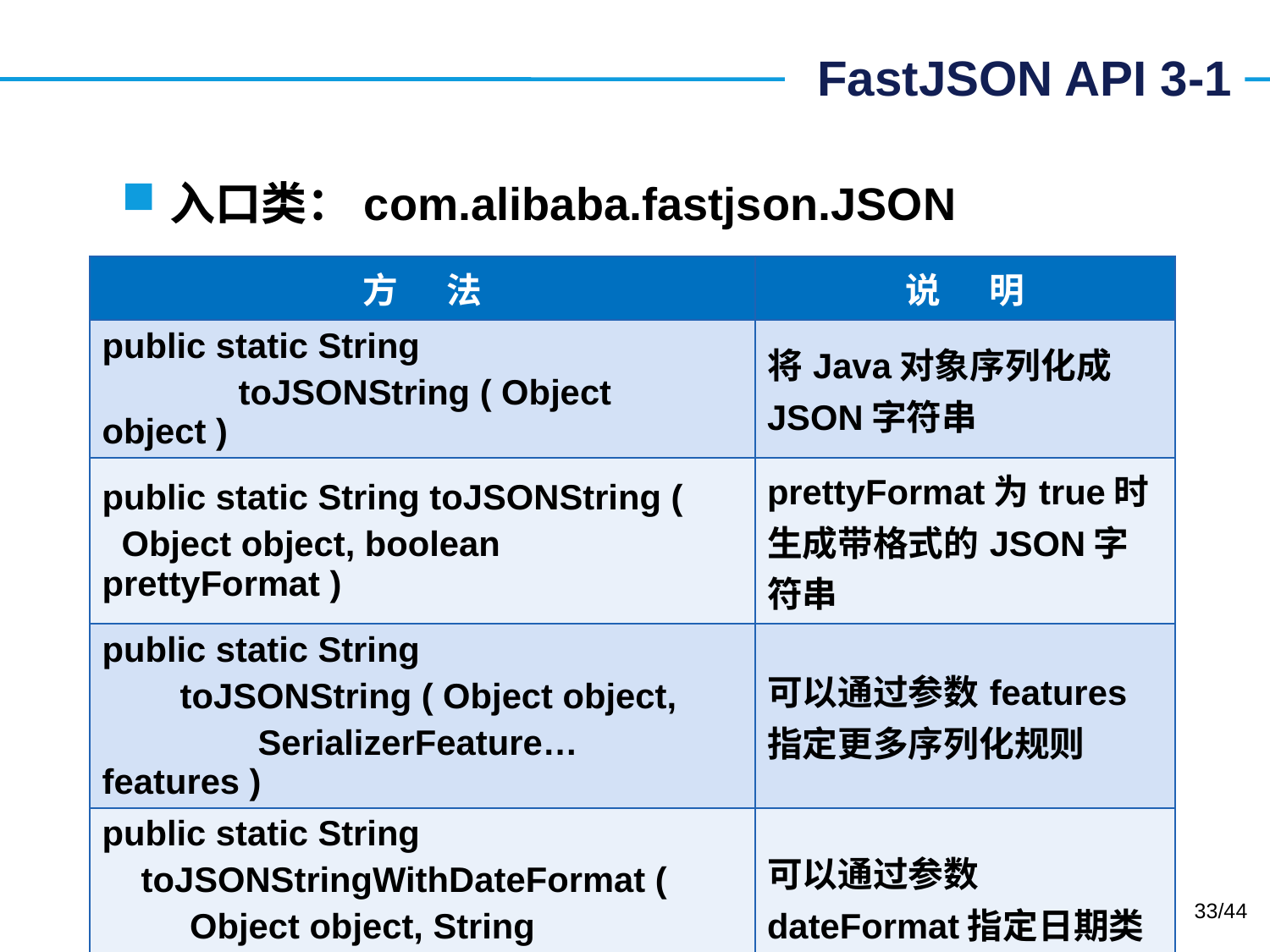

# FastJSON API 3-1
入口类：com.alibaba.fastjson.JSON

| 方 法 | 说 明 |
| --- | --- |
| public static String toJSONString ( Object object ) | 将Java对象序列化成JSON字符串 |
| public static String toJSONString ( Object object, boolean prettyFormat ) | prettyFormat为true时生成带格式的JSON字符串 |
| public static String toJSONString ( Object object, SerializerFeature… features ) | 可以通过参数features指定更多序列化规则 |
| public static String toJSONStringWithDateFormat ( Object object, String dateFormat, SerializerFeature… features ) | 可以通过参数dateFormat指定日期类型的输出格式 |
33/44